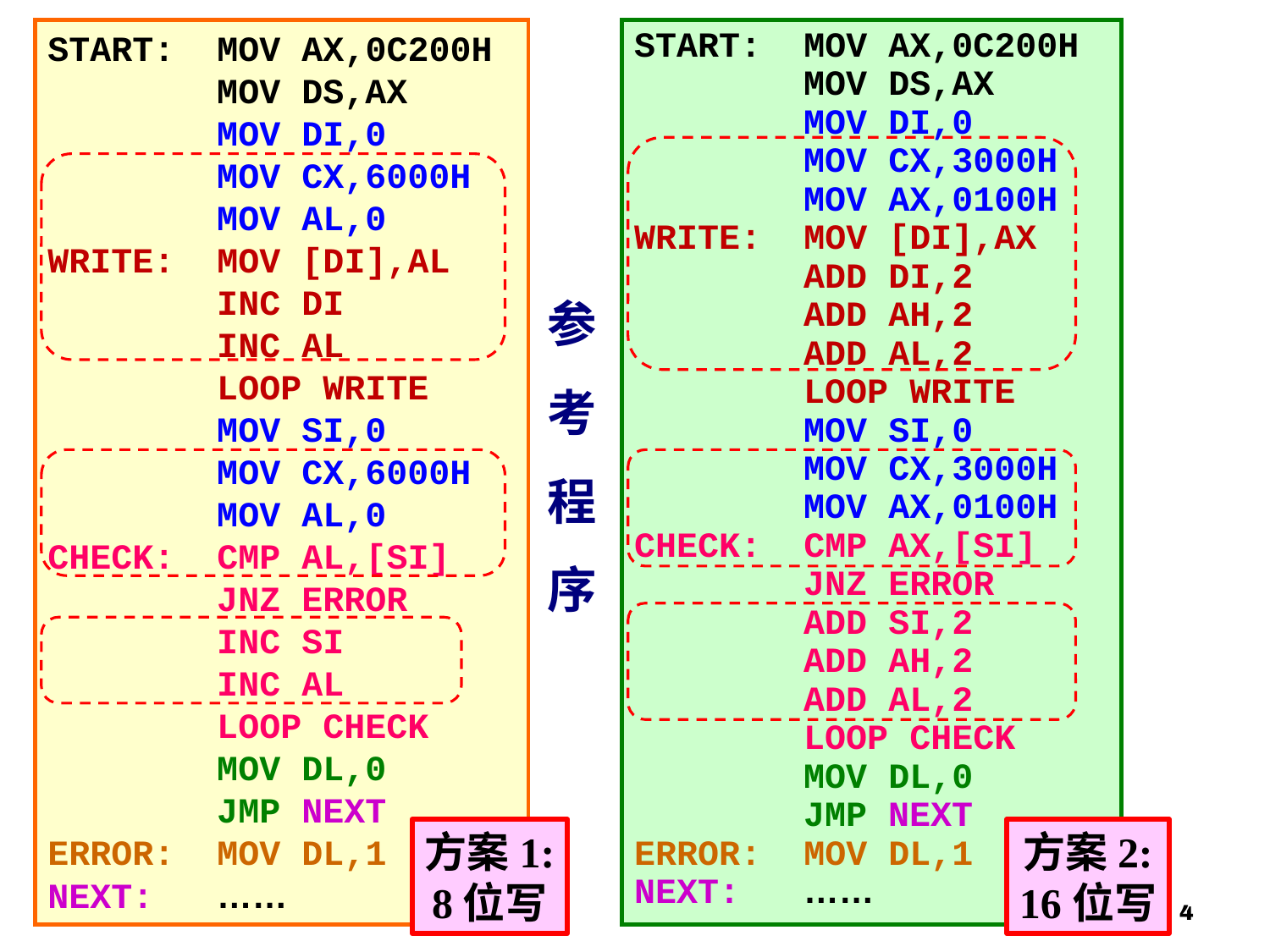

START:  MOV AX,0C200H
        MOV DS,AX
        MOV DI,0
        MOV CX,6000H
        MOV AL,0
WRITE:  MOV [DI],AL
        INC DI
        INC AL
        LOOP WRITE
        MOV SI,0
        MOV CX,6000H
        MOV AL,0
CHECK:  CMP AL,[SI]
        JNZ ERROR
        INC SI
        INC AL
        LOOP CHECK
        MOV DL,0
        JMP NEXT
ERROR:  MOV DL,1
NEXT:   ……
START:  MOV AX,0C200H
        MOV DS,AX
        MOV DI,0
        MOV CX,3000H
        MOV AX,0100H
WRITE:  MOV [DI],AX
        ADD DI,2
        ADD AH,2
        ADD AL,2
        LOOP WRITE
        MOV SI,0
        MOV CX,3000H
        MOV AX,0100H
CHECK:  CMP AX,[SI]
        JNZ ERROR
        ADD SI,2
        ADD AH,2
        ADD AL,2
        LOOP CHECK
        MOV DL,0
        JMP NEXT
ERROR:  MOV DL,1
NEXT:   ……

参考程序

方案2:
16位写
方案1:
8位写
4